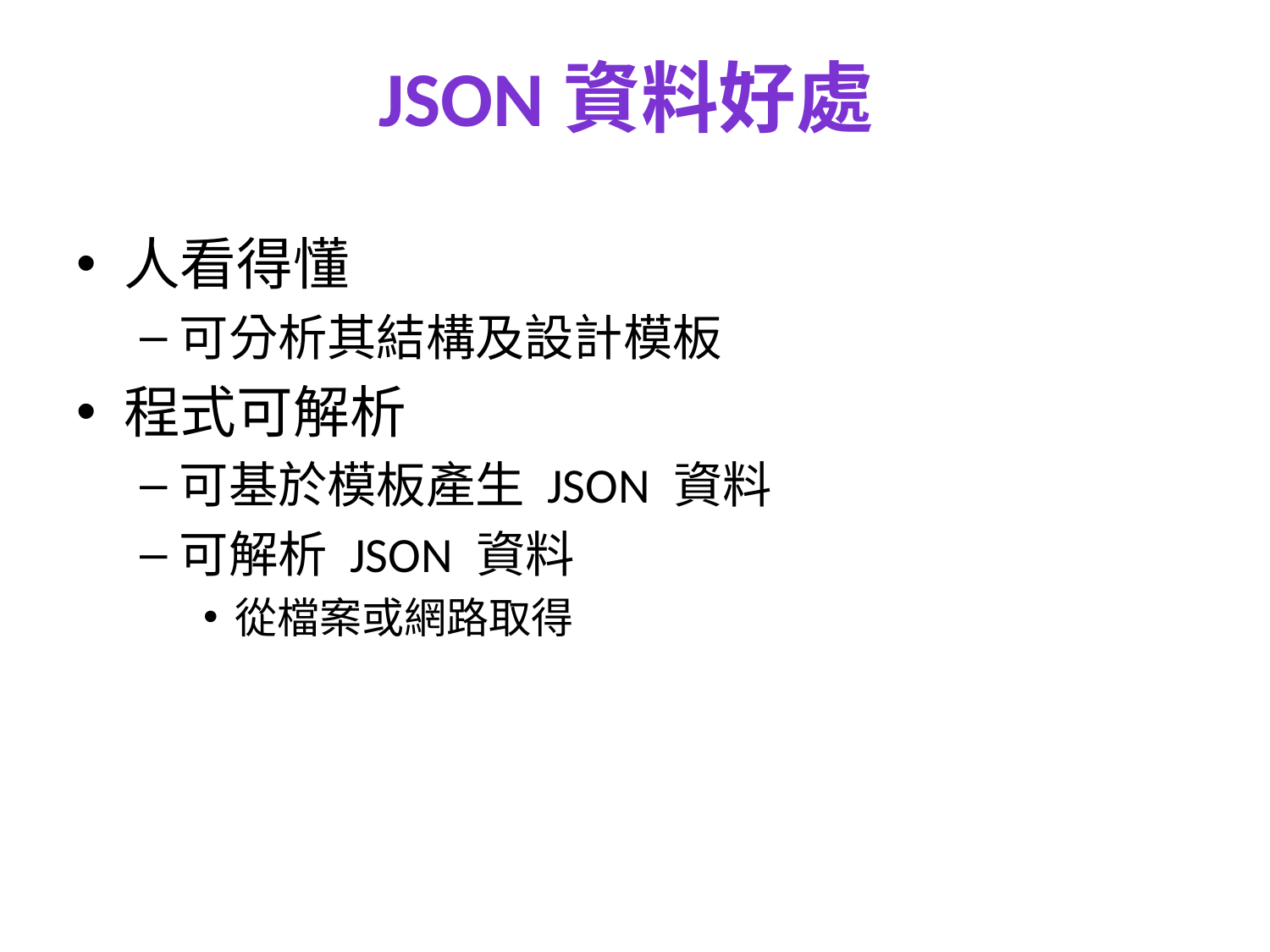

JSON資料好處
人看得懂
可分析其結構及設計模板
程式可解析
可基於模板產生 JSON 資料
可解析 JSON 資料
從檔案或網路取得